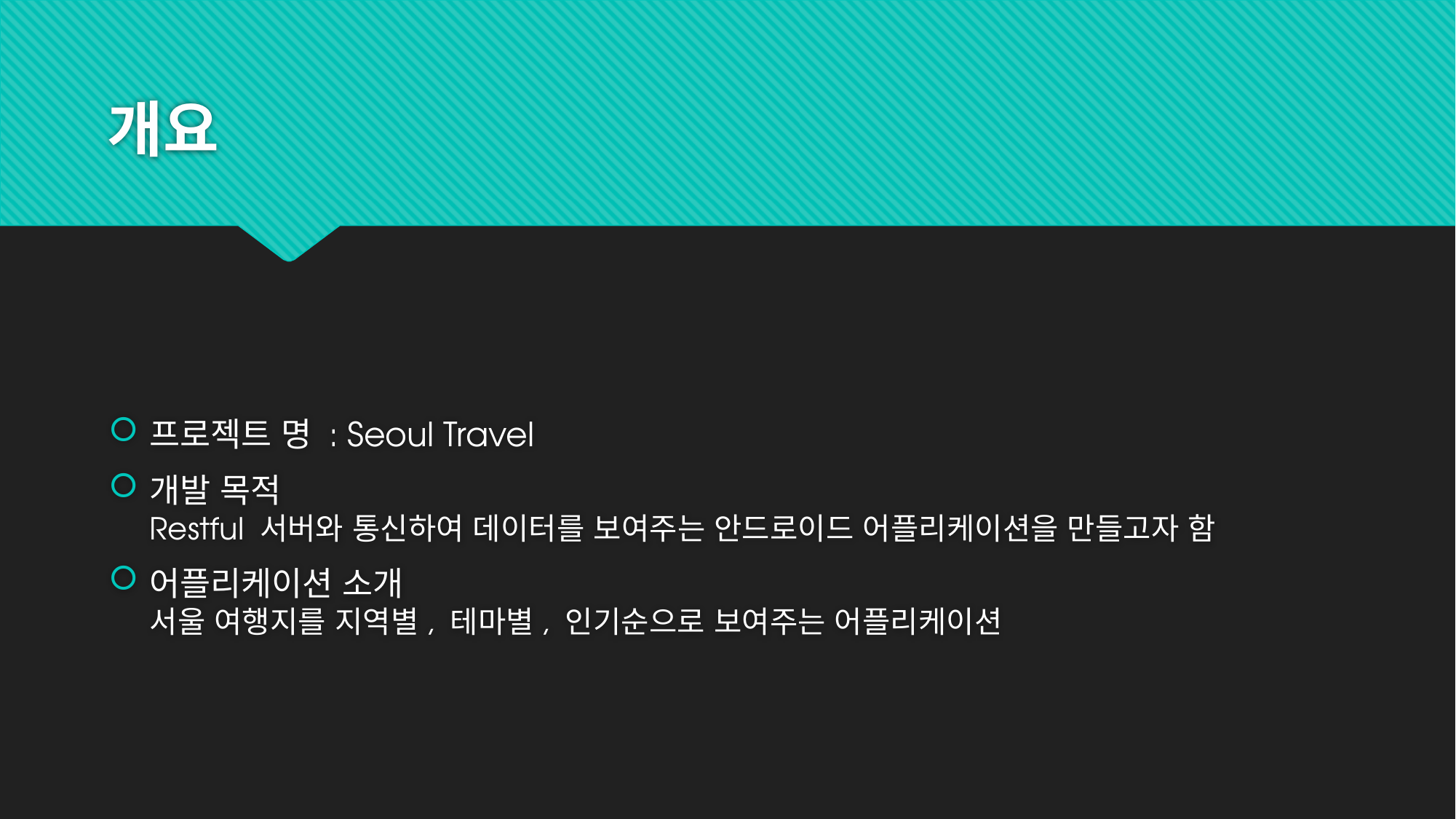

# 개요
프로젝트 명 : Seoul Travel
개발 목적
Restful 서버와 통신하여 데이터를 보여주는 안드로이드 어플리케이션을 만들고자 함
어플리케이션 소개
서울 여행지를 지역별, 테마별, 인기순으로 보여주는 어플리케이션